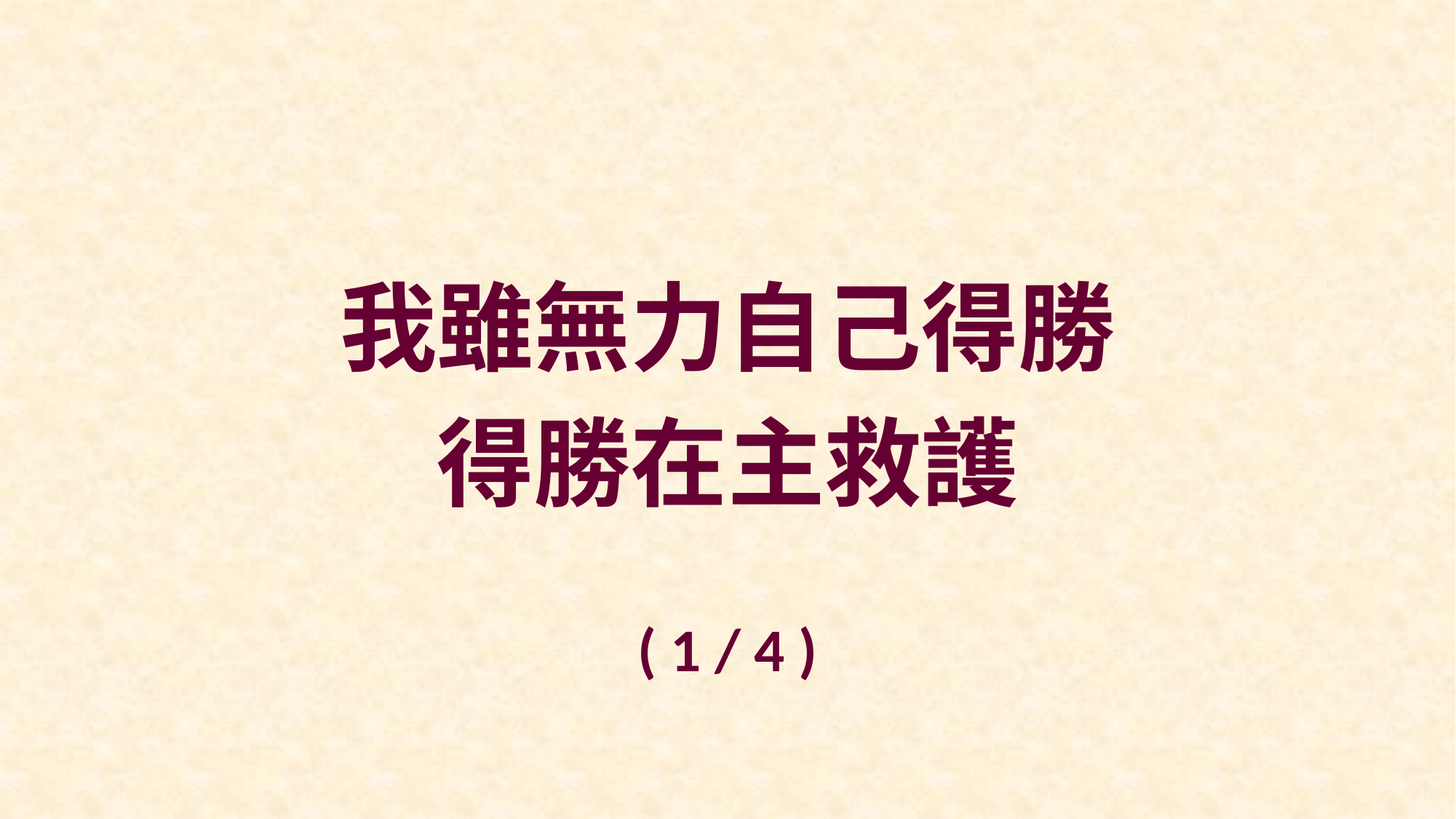

我雖無力自己得勝
得勝在主救護
( 1 / 4 )